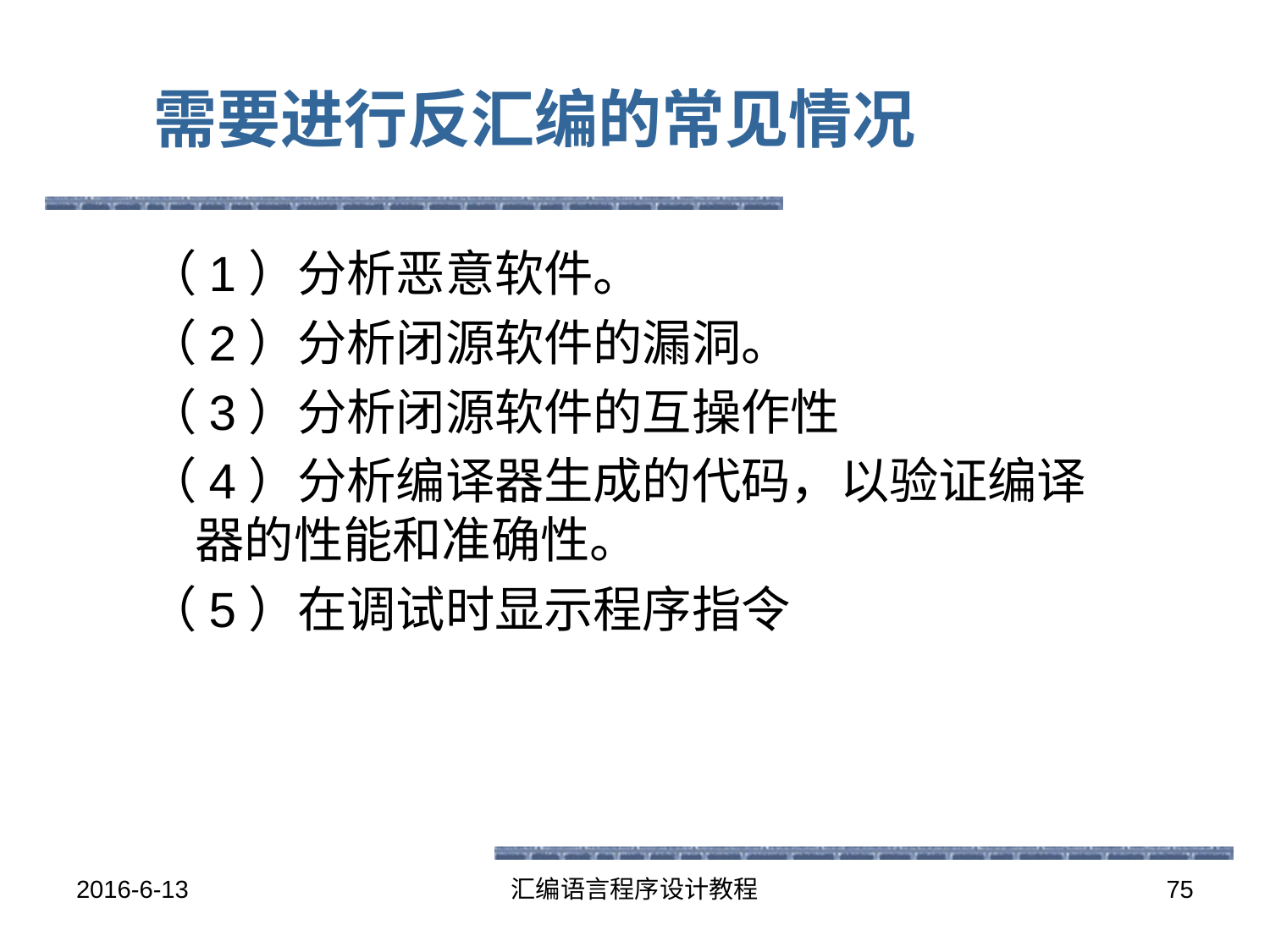

# 需要进行反汇编的常见情况
（1）分析恶意软件。
（2）分析闭源软件的漏洞。
（3）分析闭源软件的互操作性
（4）分析编译器生成的代码，以验证编译器的性能和准确性。
（5）在调试时显示程序指令
2016-6-13
汇编语言程序设计教程
75